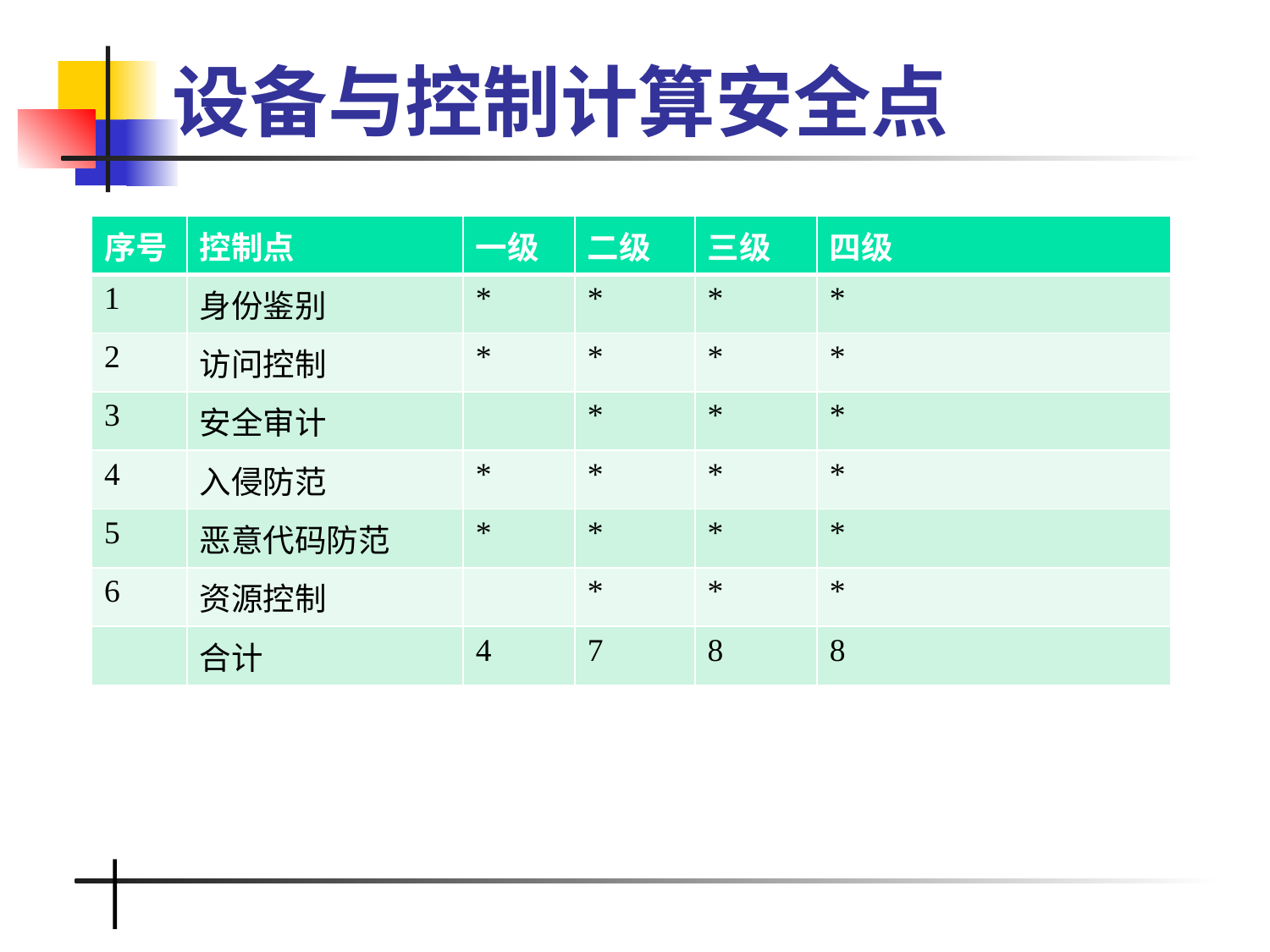

# 设备与控制计算安全点
| 序号 | 控制点 | 一级 | 二级 | 三级 | 四级 |
| --- | --- | --- | --- | --- | --- |
| 1 | 身份鉴别 | \* | \* | \* | \* |
| 2 | 访问控制 | \* | \* | \* | \* |
| 3 | 安全审计 |  | \* | \* | \* |
| 4 | 入侵防范 | \* | \* | \* | \* |
| 5 | 恶意代码防范 | \* | \* | \* | \* |
| 6 | 资源控制 |  | \* | \* | \* |
|  | 合计 | 4 | 7 | 8 | 8 |